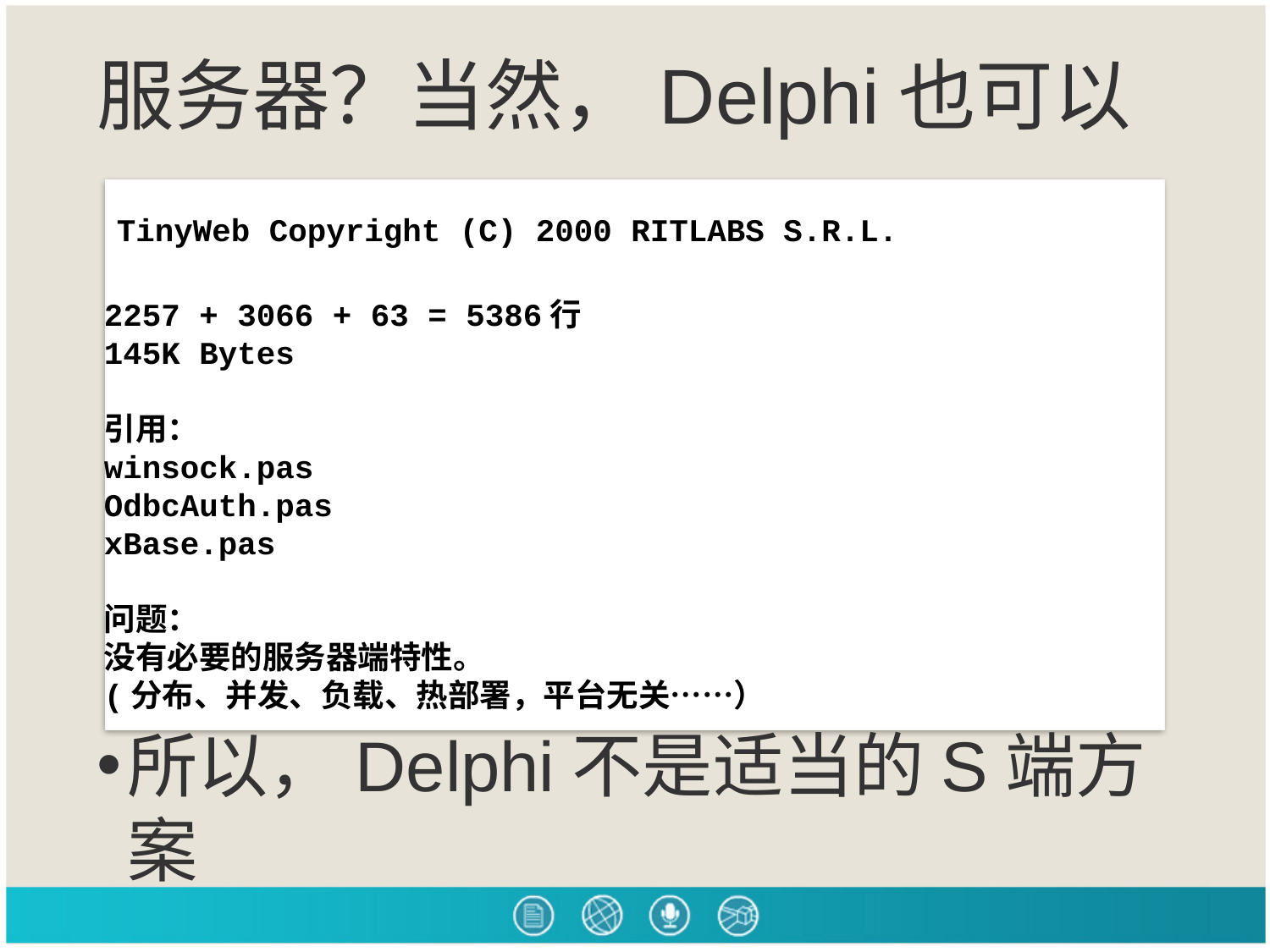

# 服务器？当然，Delphi也可以

TinyWeb Copyright (C) 2000 RITLABS S.R.L.
2257 + 3066 + 63 = 5386行
145K Bytes

引用：
winsock.pas
OdbcAuth.pas
xBase.pas

问题：
没有必要的服务器端特性。
(分布、并发、负载、热部署，平台无关……）
所以，Delphi不是适当的S端方案